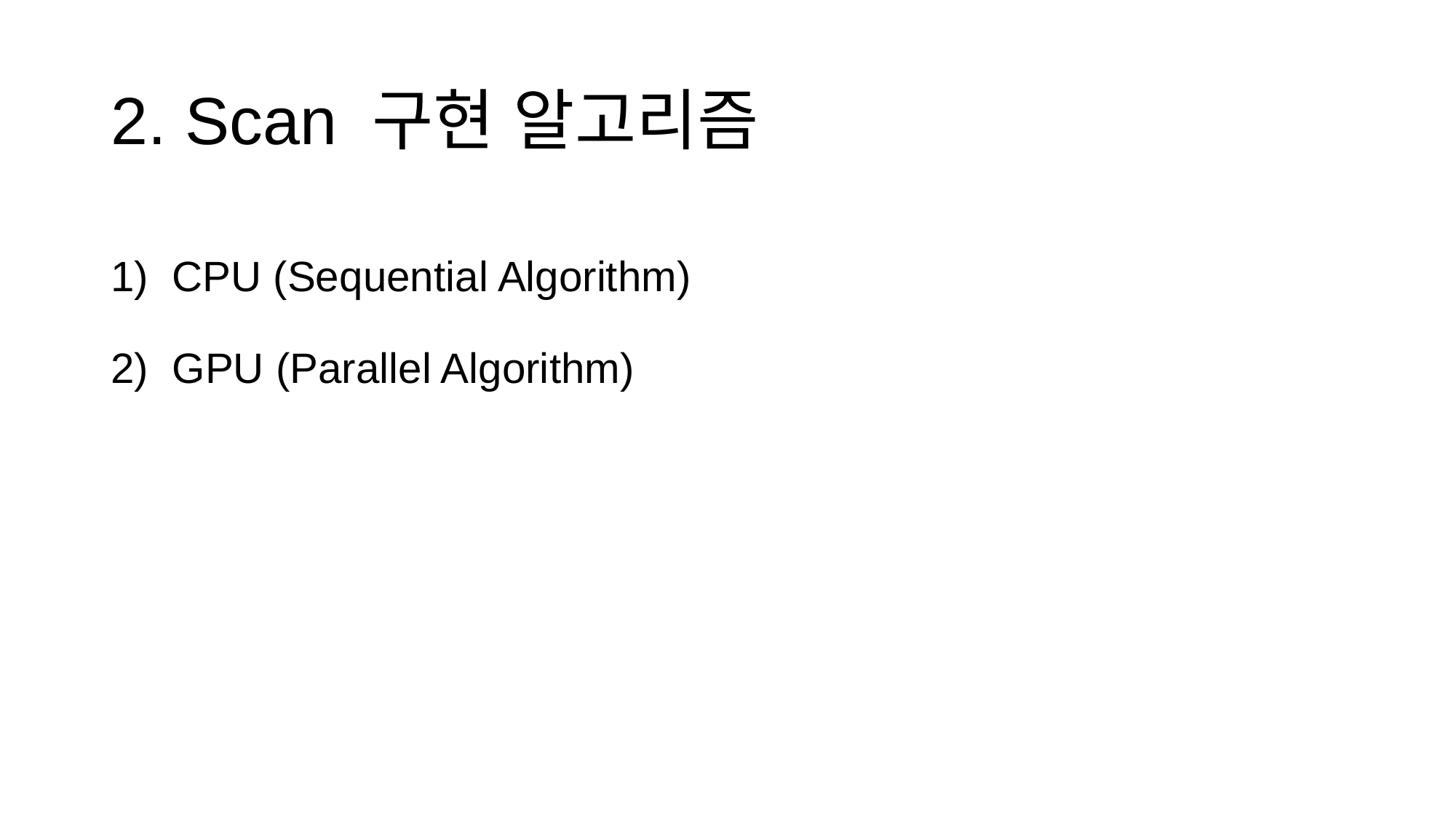

# 2. Scan 구현 알고리즘
CPU (Sequential Algorithm)
GPU (Parallel Algorithm)